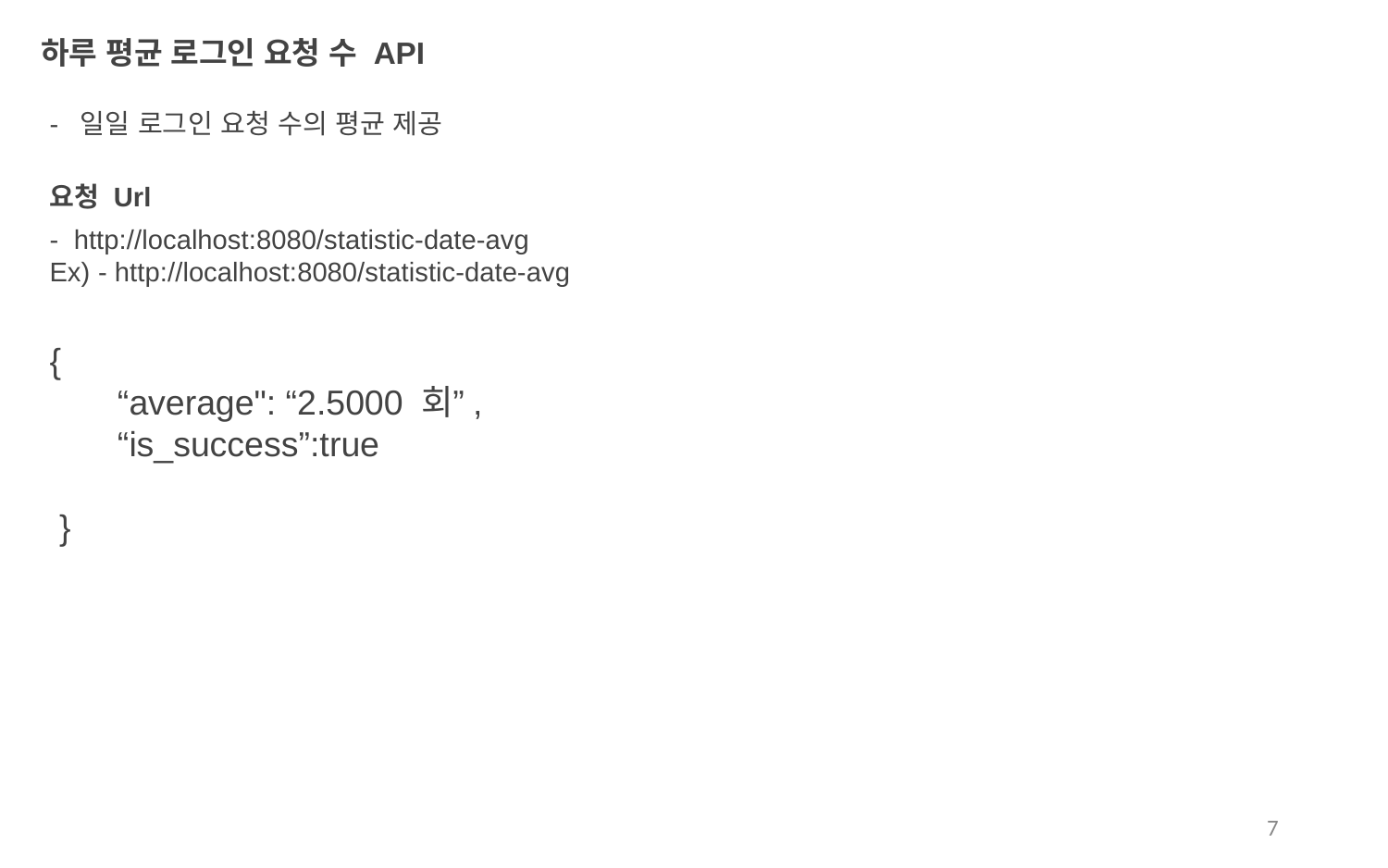

하루 평균 로그인 요청 수 API
-  일일 로그인 요청 수의 평균 제공
요청 Url
-  http://localhost:8080/statistic-date-avg
Ex) - http://localhost:8080/statistic-date-avg
{
       “average": “2.5000 회”,
       “is_success”:true

 }

7